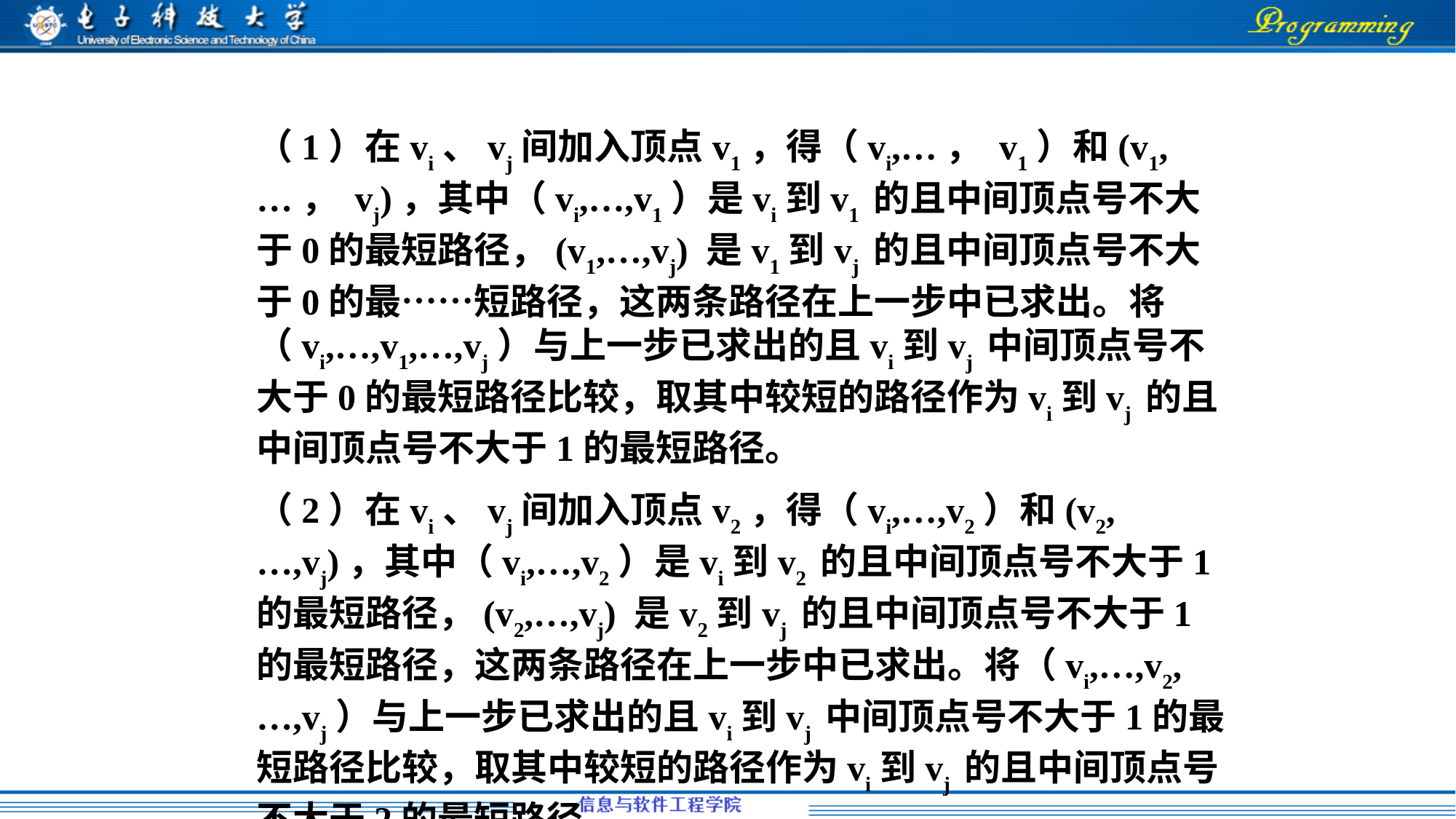

（1）在vi、vj间加入顶点v1，得（vi,…， v1）和(v1,…， vj)，其中（vi,…,v1）是vi到v1 的且中间顶点号不大于0的最短路径，(v1,…,vj) 是v1到vj 的且中间顶点号不大于0的最……短路径，这两条路径在上一步中已求出。将（vi,…,v1,…,vj）与上一步已求出的且vi到vj 中间顶点号不大于0的最短路径比较，取其中较短的路径作为vi到vj 的且中间顶点号不大于1的最短路径。
（2）在vi、vj间加入顶点v2，得（vi,…,v2）和(v2,…,vj)，其中（vi,…,v2）是vi到v2 的且中间顶点号不大于1的最短路径，(v2,…,vj) 是v2到vj 的且中间顶点号不大于1的最短路径，这两条路径在上一步中已求出。将（vi,…,v2,…,vj）与上一步已求出的且vi到vj 中间顶点号不大于1的最短路径比较，取其中较短的路径作为vi到vj 的且中间顶点号不大于2的最短路径。
 ………